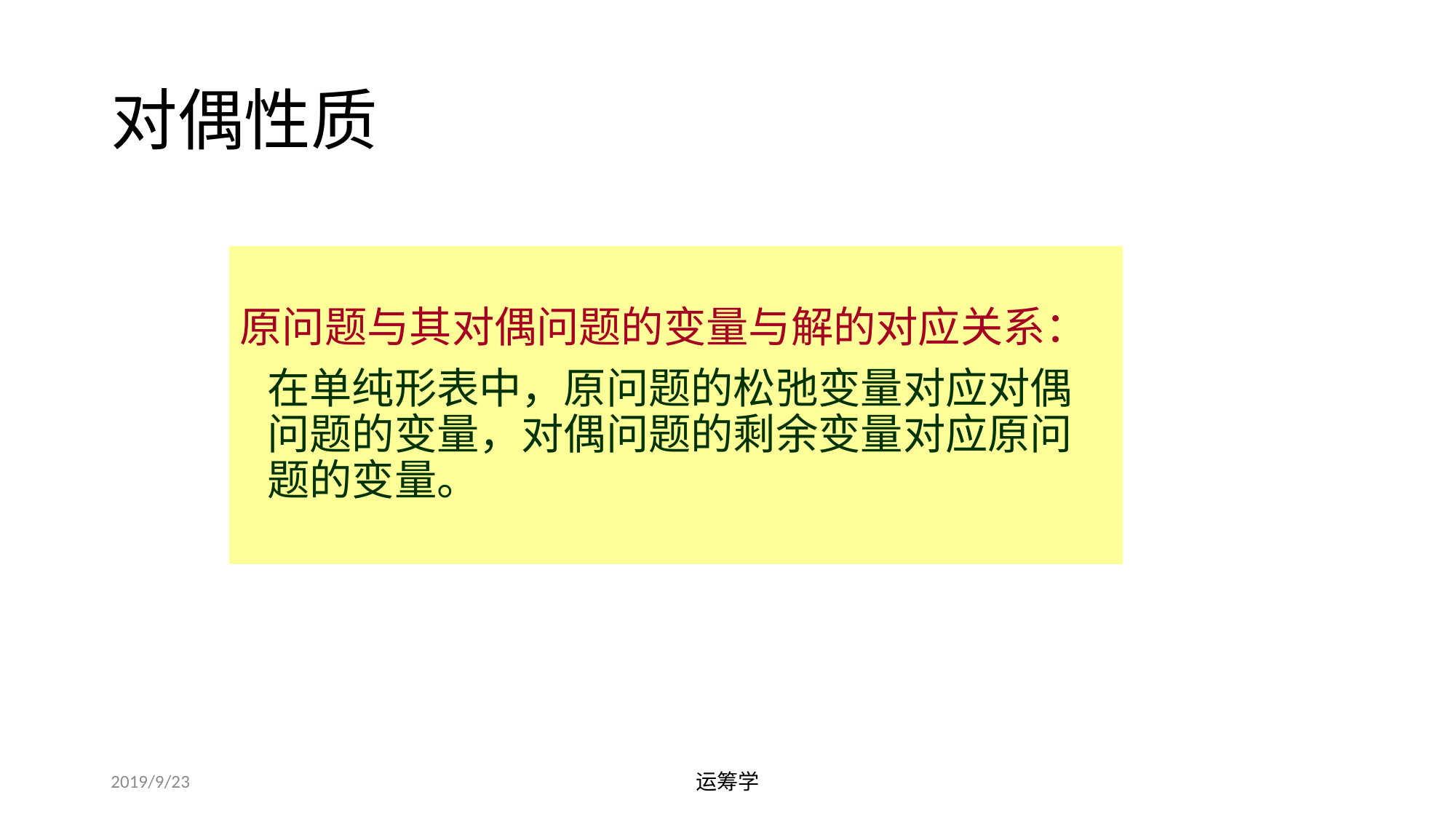

# 对偶性质
原问题与其对偶问题的变量与解的对应关系：
	在单纯形表中，原问题的松弛变量对应对偶问题的变量，对偶问题的剩余变量对应原问题的变量。
2019/9/23
运筹学